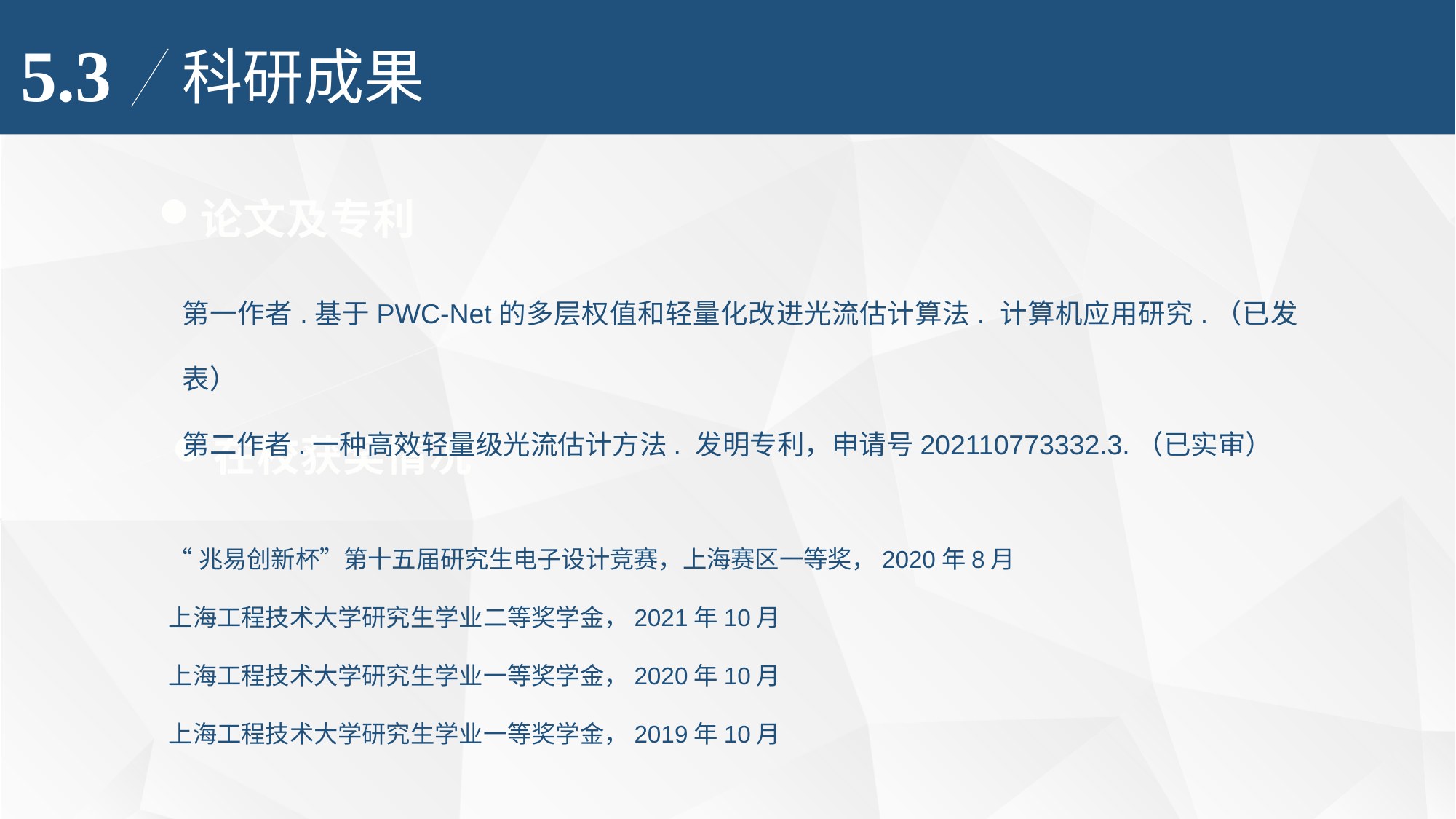

5.3
科研成果
论文及专利
第一作者.基于PWC-Net的多层权值和轻量化改进光流估计算法. 计算机应用研究.（已发表）
第二作者.一种高效轻量级光流估计方法. 发明专利，申请号202110773332.3.（已实审）
在校获奖情况
“兆易创新杯”第十五届研究生电子设计竞赛，上海赛区一等奖，2020年8月
上海工程技术大学研究生学业二等奖学金，2021年10月
上海工程技术大学研究生学业一等奖学金，2020年10月
上海工程技术大学研究生学业一等奖学金，2019年10月